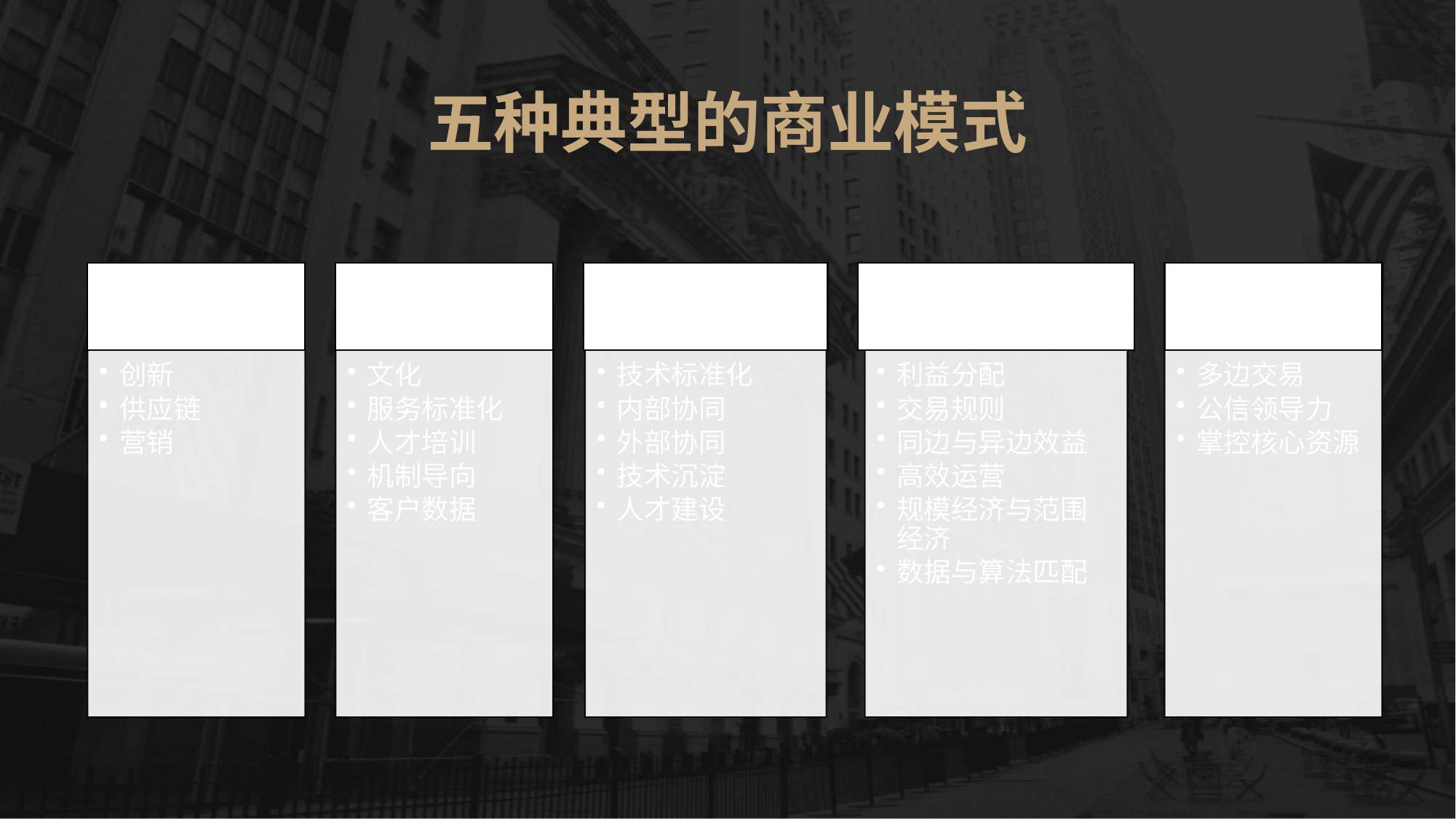

# 五种典型的商业模式
产品型
创新
供应链
营销
服务型
文化
服务标准化
人才培训
机制导向
客户数据
解决方案型
技术标准化
内部协同
外部协同
技术沉淀
人才建设
平台型
利益分配
交易规则
同边与异边效益
高效运营
规模经济与范围经济
数据与算法匹配
生态型
多边交易
公信领导力
掌控核心资源